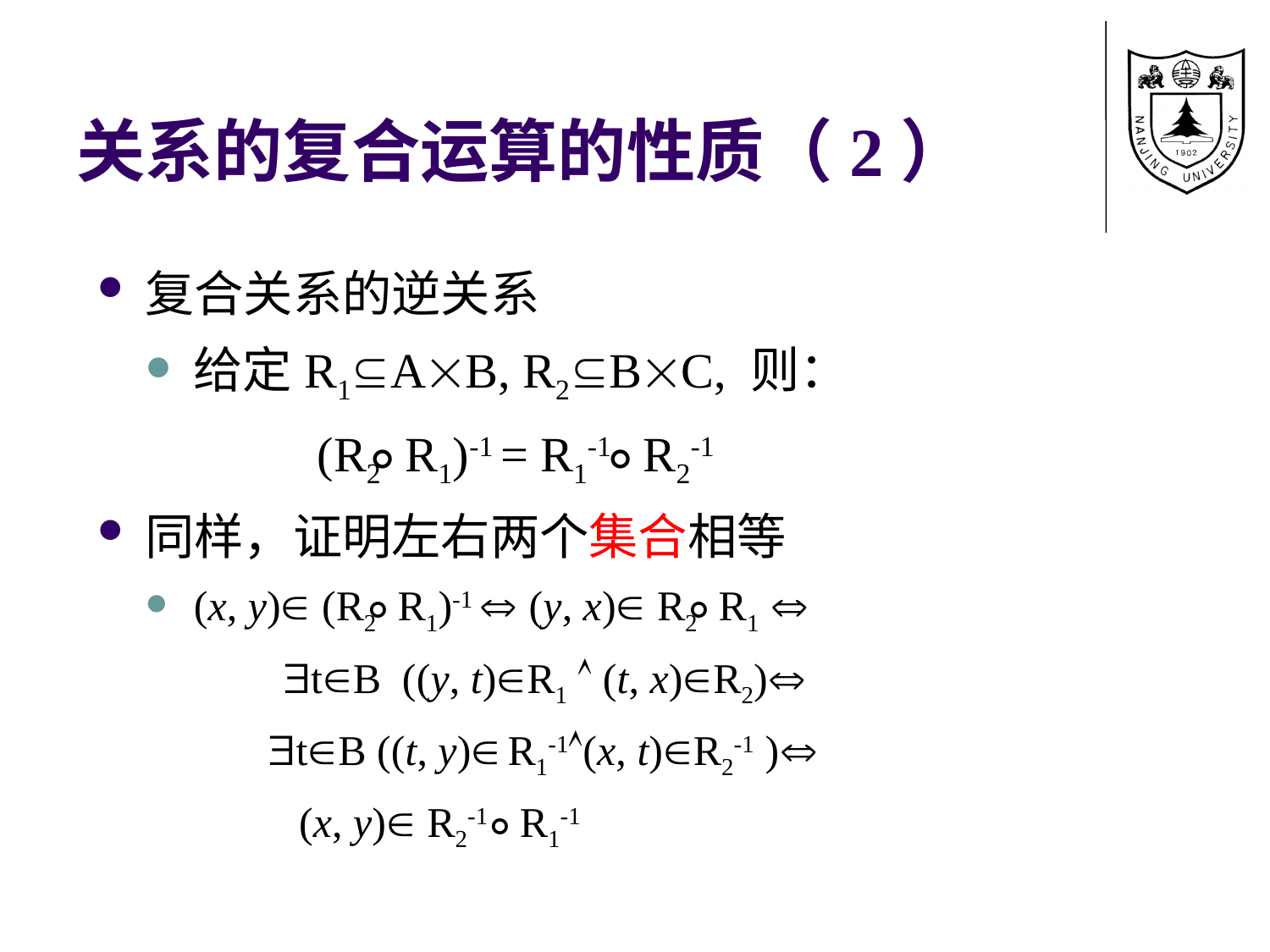

# 关系的复合运算的性质（2）
复合关系的逆关系
给定R1⊆A×B, R2⊆B×C, 则：
              (R2 ⃘ R1)-1 = R1-1  ⃘ R2-1
同样，证明左右两个集合相等
(x, y)∈ (R2 ⃘ R1)-1 ⇔ (y, x)∈ R2 ⃘ R1 ⇔
             ∃t∈B  ((y, t)∈R1 ∧ (t, x)∈R2)⇔
                    ∃t∈B ((t, y)∈ R1-1∧(x, t)∈R2-1 )⇔
                         (x, y)∈ R2-1  ⃘ R1-1